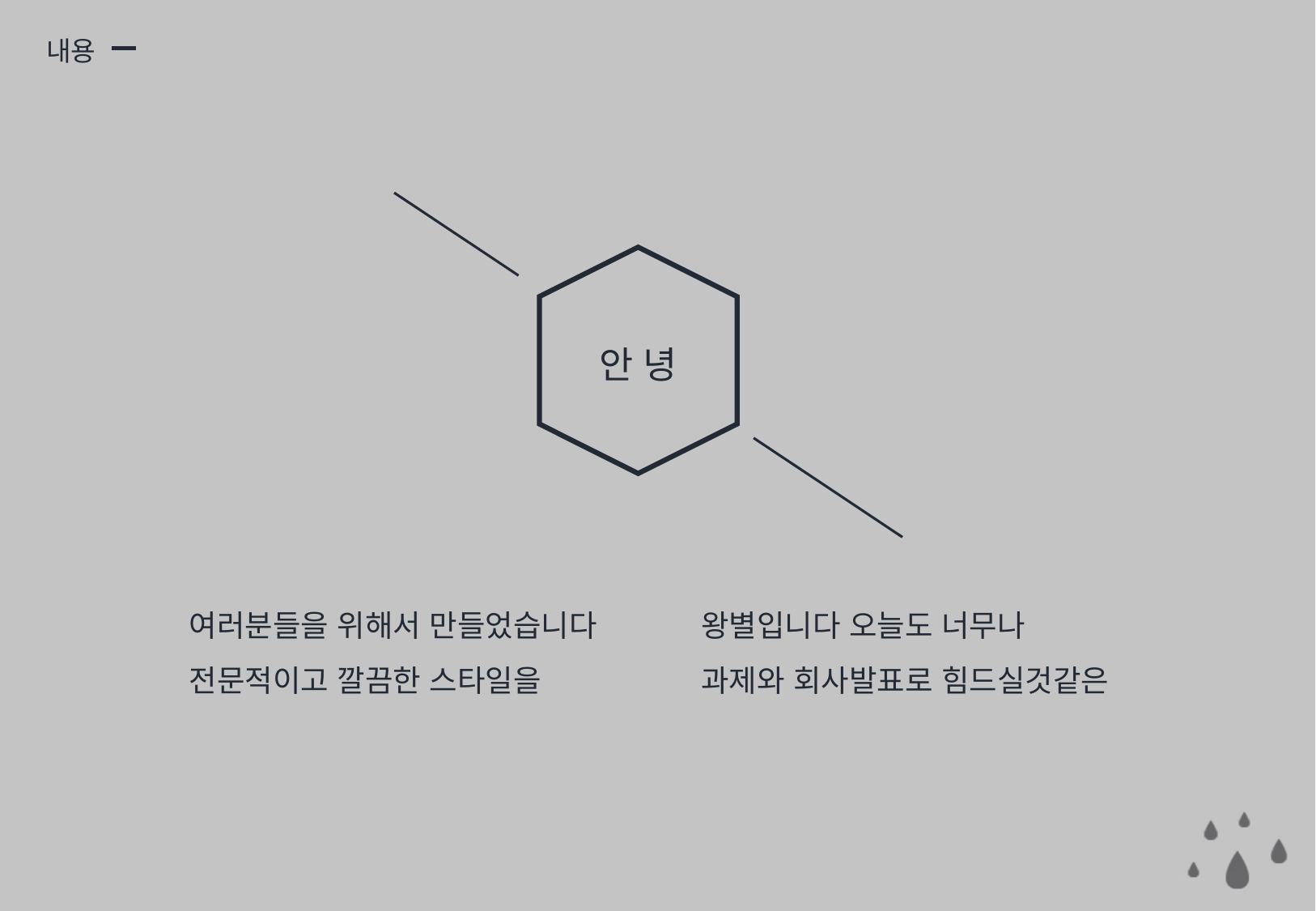

내용

안 녕
여러분들을 위해서 만들었습니다
전문적이고 깔끔한 스타일을
왕별입니다 오늘도 너무나
과제와 회사발표로 힘드실것같은